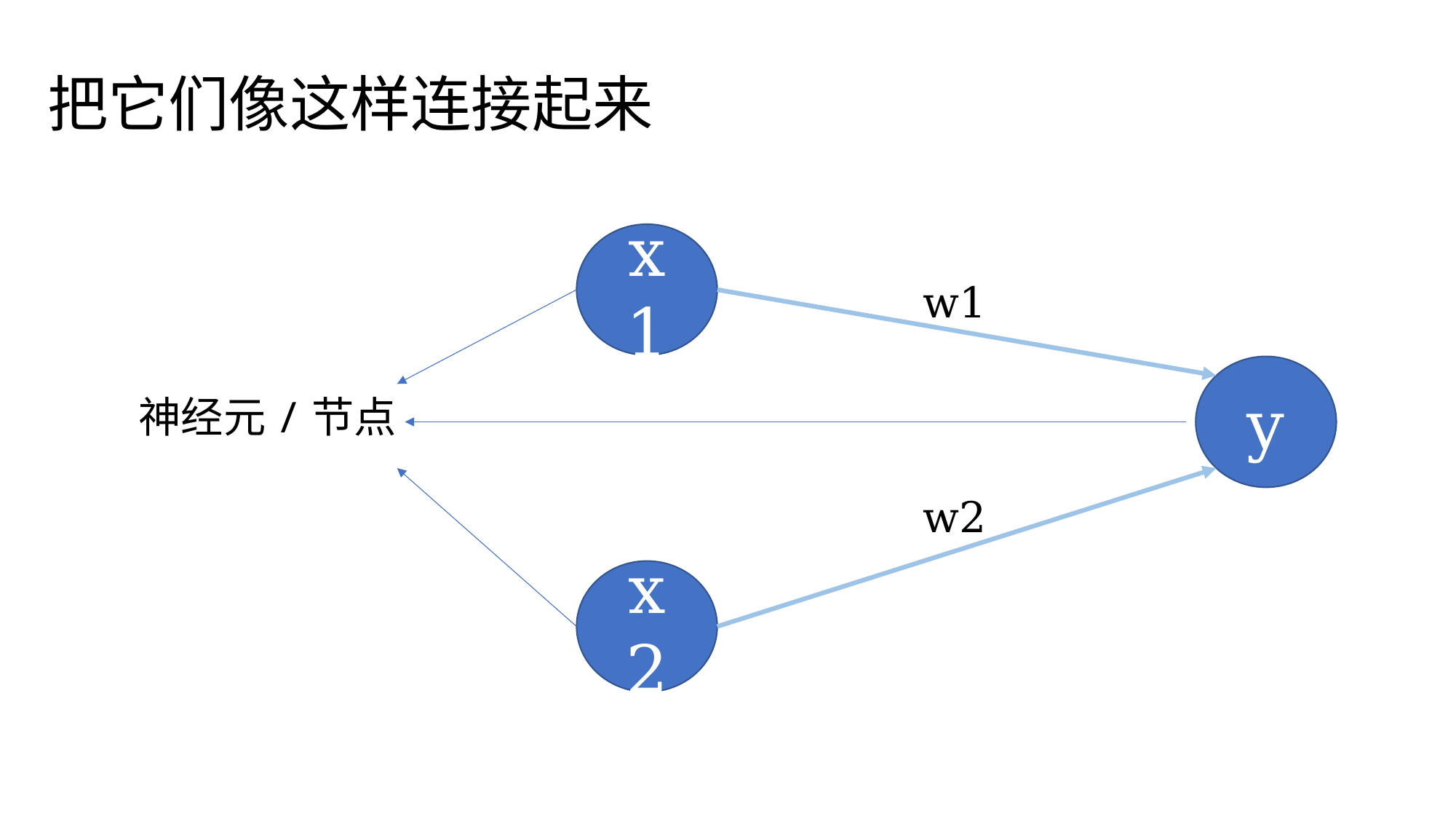

把它们像这样连接起来
x1
w1
w2
神经元/节点
y
x2